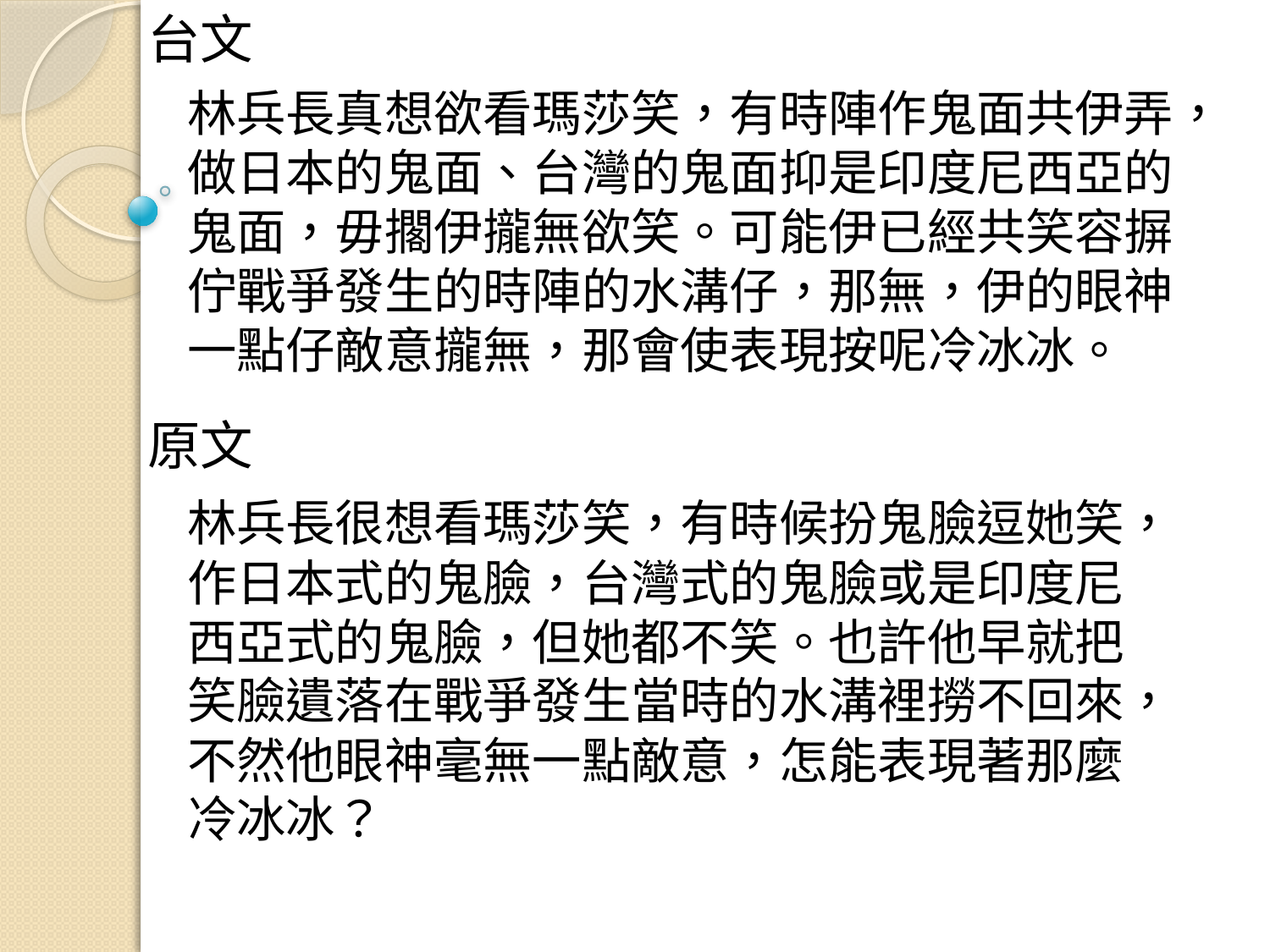

台文
林兵長真想欲看瑪莎笑，有時陣作鬼面共伊弄，做日本的鬼面、台灣的鬼面抑是印度尼西亞的鬼面，毋擱伊攏無欲笑。可能伊已經共笑容摒佇戰爭發生的時陣的水溝仔，那無，伊的眼神一點仔敵意攏無，那會使表現按呢冷冰冰。

原文
林兵長很想看瑪莎笑，有時候扮鬼臉逗她笑，作日本式的鬼臉，台灣式的鬼臉或是印度尼西亞式的鬼臉，但她都不笑。也許他早就把笑臉遺落在戰爭發生當時的水溝裡撈不回來，不然他眼神毫無一點敵意，怎能表現著那麼冷冰冰？